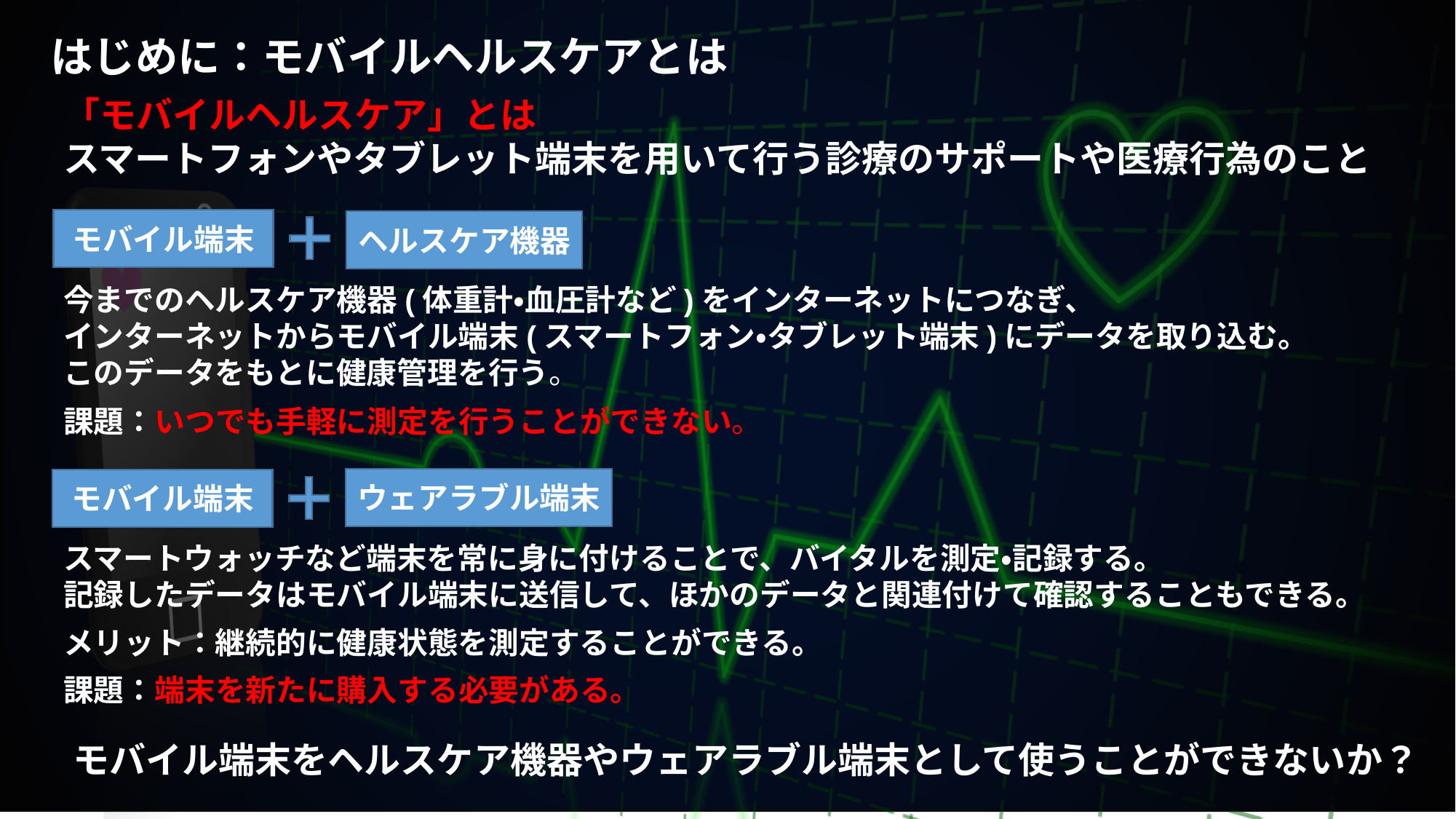

はじめに：モバイルヘルスケアとは
「モバイルヘルスケア」とは
スマートフォンやタブレット端末を用いて行う診療のサポートや医療行為のこと
モバイル端末

ヘルスケア機器
今までのヘルスケア機器(体重計・血圧計など)をインターネットにつなぎ、
インターネットからモバイル端末(スマートフォン・タブレット端末)にデータを取り込む。
このデータをもとに健康管理を行う。
課題：いつでも手軽に測定を行うことができない。
ウェアラブル端末
モバイル端末

スマートウォッチなど端末を常に身に付けることで、バイタルを測定・記録する。
記録したデータはモバイル端末に送信して、ほかのデータと関連付けて確認することもできる。
メリット：継続的に健康状態を測定することができる。
課題：端末を新たに購入する必要がある。
モバイル端末をヘルスケア機器やウェアラブル端末として使うことができないか？